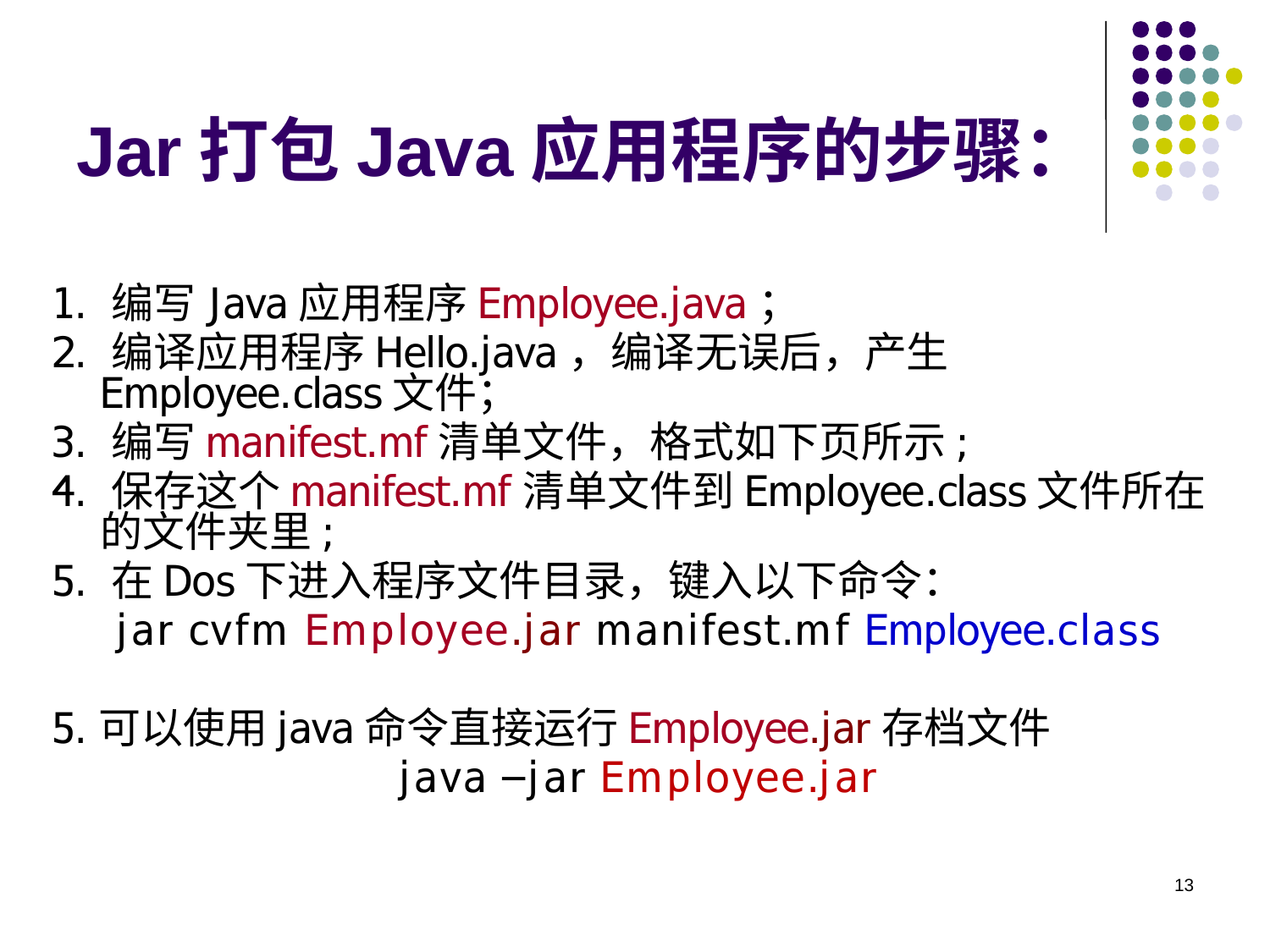

# Jar打包Java应用程序的步骤：
1. 编写Java应用程序Employee.java；
2. 编译应用程序Hello.java，编译无误后，产生Employee.class文件；
3. 编写manifest.mf清单文件，格式如下页所示;
4. 保存这个manifest.mf清单文件到Employee.class文件所在的文件夹里;
5. 在Dos下进入程序文件目录，键入以下命令：
jar cvfm Employee.jar manifest.mf Employee.class

5.可以使用java命令直接运行Employee.jar存档文件
java –jar Employee.jar
13